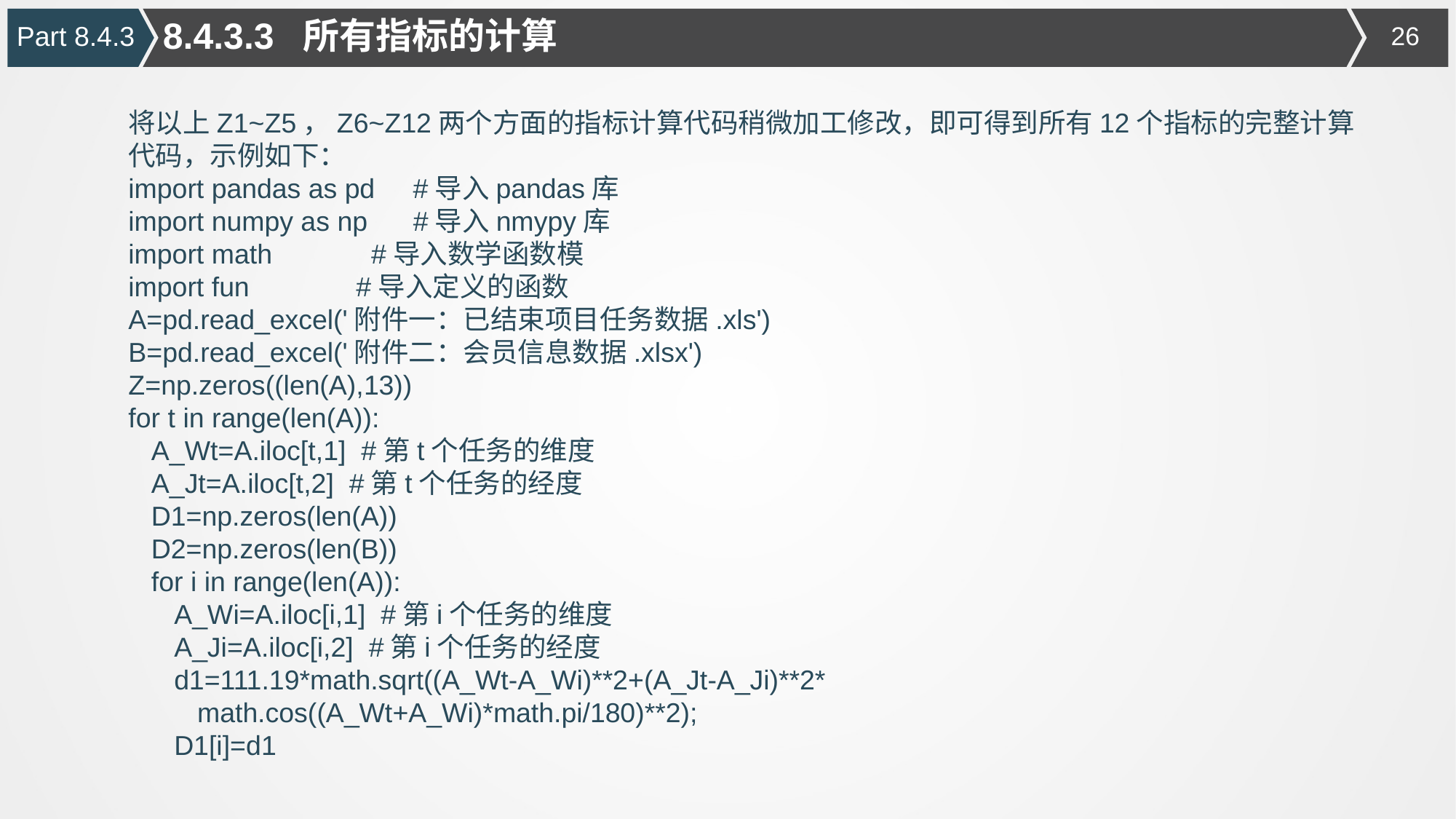

# 8.4.3.3  所有指标的计算
Part 8.4.3
将以上Z1~Z5，Z6~Z12两个方面的指标计算代码稍微加工修改，即可得到所有12个指标的完整计算代码，示例如下：
import pandas as pd     #导入pandas库
import numpy as np      #导入nmypy库
import math             #导入数学函数模
import fun              #导入定义的函数
A=pd.read_excel('附件一：已结束项目任务数据.xls')
B=pd.read_excel('附件二：会员信息数据.xlsx')
Z=np.zeros((len(A),13))
for t in range(len(A)):
   A_Wt=A.iloc[t,1]  #第t个任务的维度
   A_Jt=A.iloc[t,2]  #第t个任务的经度
   D1=np.zeros(len(A))
   D2=np.zeros(len(B))
   for i in range(len(A)):
      A_Wi=A.iloc[i,1]  #第i个任务的维度
      A_Ji=A.iloc[i,2]  #第i个任务的经度
      d1=111.19*math.sqrt((A_Wt-A_Wi)**2+(A_Jt-A_Ji)**2*
         math.cos((A_Wt+A_Wi)*math.pi/180)**2);
      D1[i]=d1